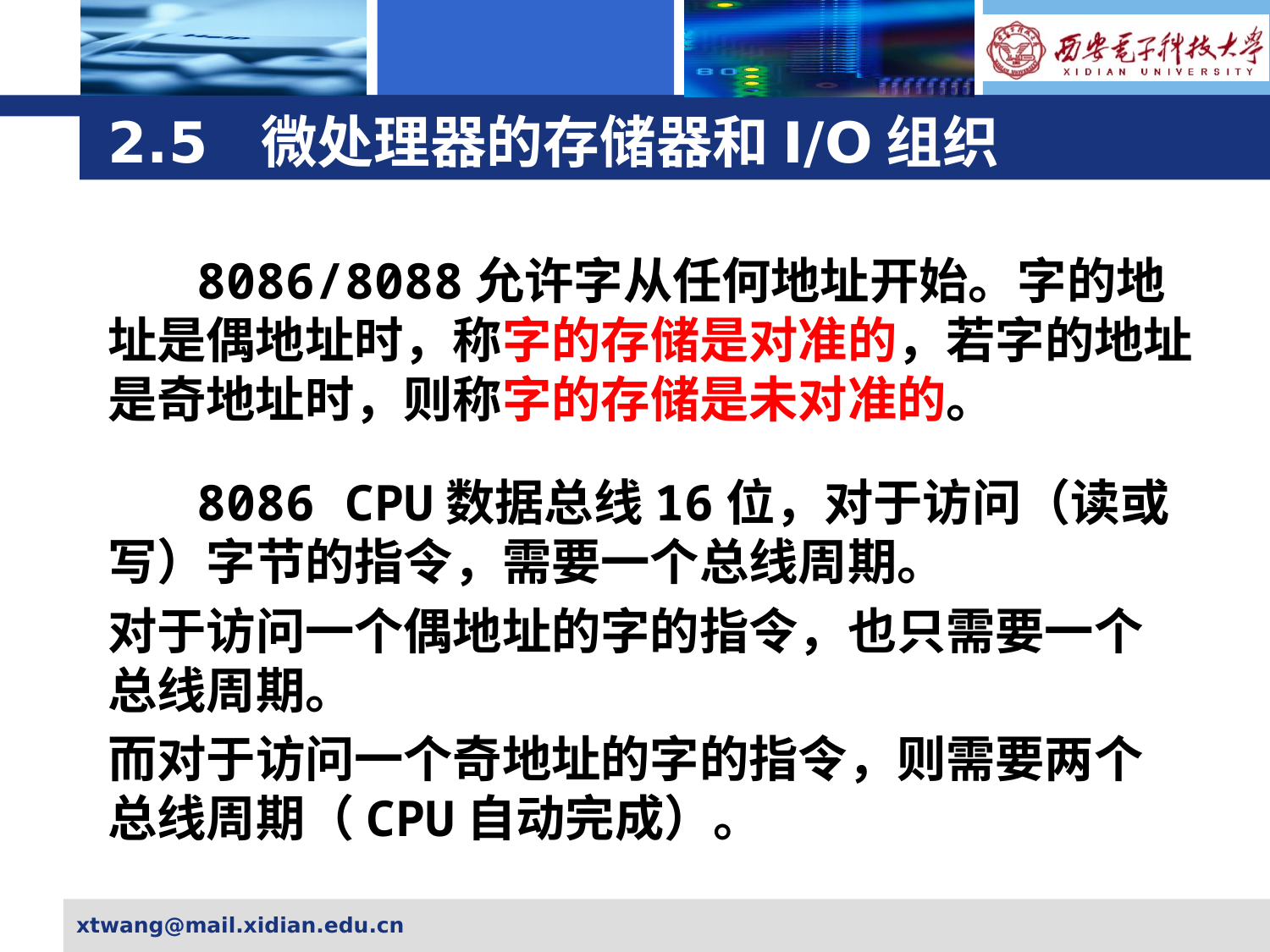

# 2.5  微处理器的存储器和I/O组织
   8086/8088允许字从任何地址开始。字的地址是偶地址时，称字的存储是对准的，若字的地址是奇地址时，则称字的存储是未对准的。
   8086 CPU数据总线16位，对于访问（读或写）字节的指令，需要一个总线周期。
对于访问一个偶地址的字的指令，也只需要一个总线周期。
而对于访问一个奇地址的字的指令，则需要两个总线周期（CPU自动完成）。
xtwang@mail.xidian.edu.cn